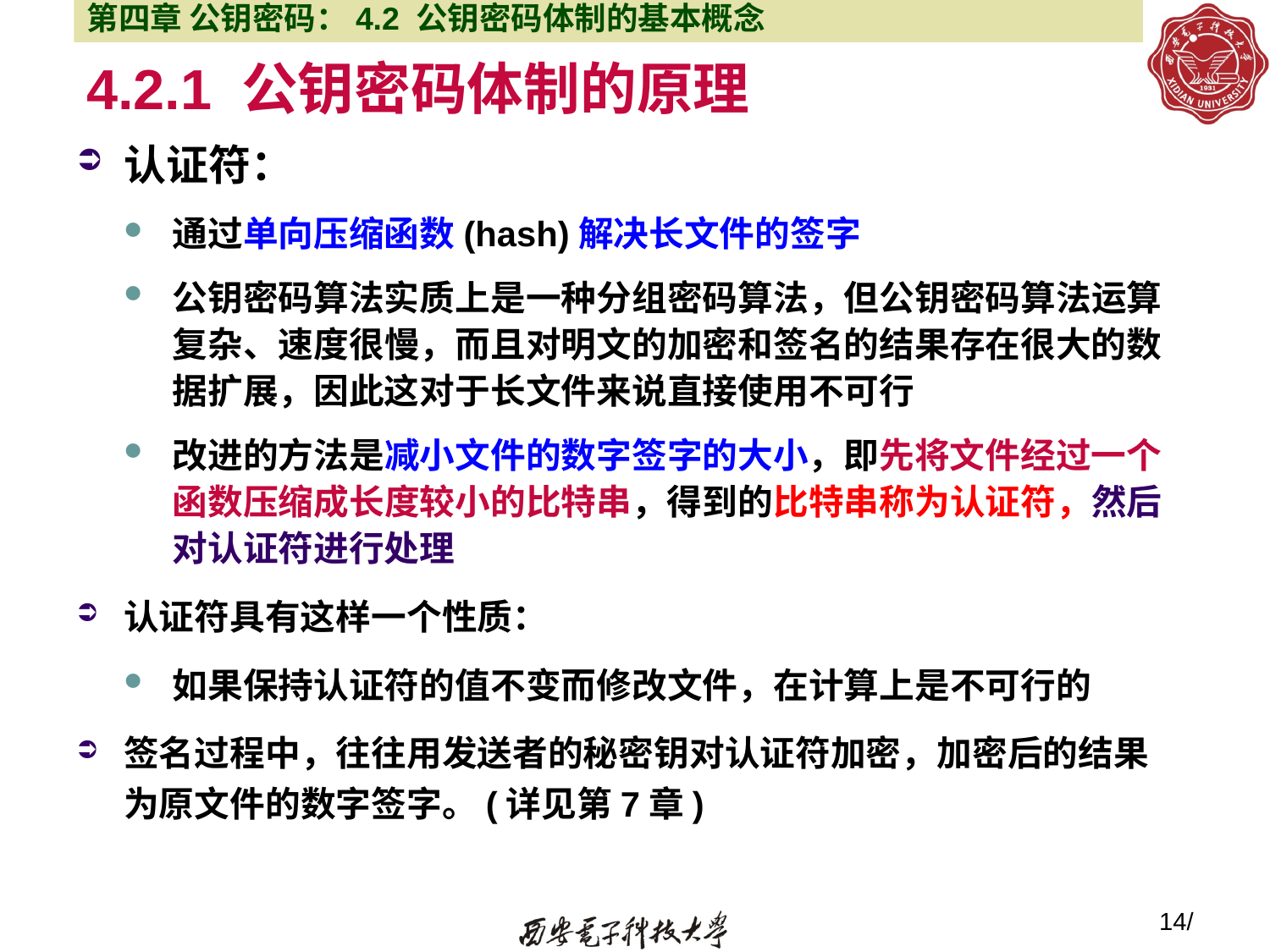

第四章 公钥密码：4.2 公钥密码体制的基本概念
# 4.2.1 公钥密码体制的原理
认证符：
通过单向压缩函数(hash)解决长文件的签字
公钥密码算法实质上是一种分组密码算法，但公钥密码算法运算复杂、速度很慢，而且对明文的加密和签名的结果存在很大的数据扩展，因此这对于长文件来说直接使用不可行
改进的方法是减小文件的数字签字的大小，即先将文件经过一个函数压缩成长度较小的比特串，得到的比特串称为认证符，然后对认证符进行处理
认证符具有这样一个性质：
如果保持认证符的值不变而修改文件，在计算上是不可行的
签名过程中，往往用发送者的秘密钥对认证符加密，加密后的结果为原文件的数字签字。(详见第7章)
14/